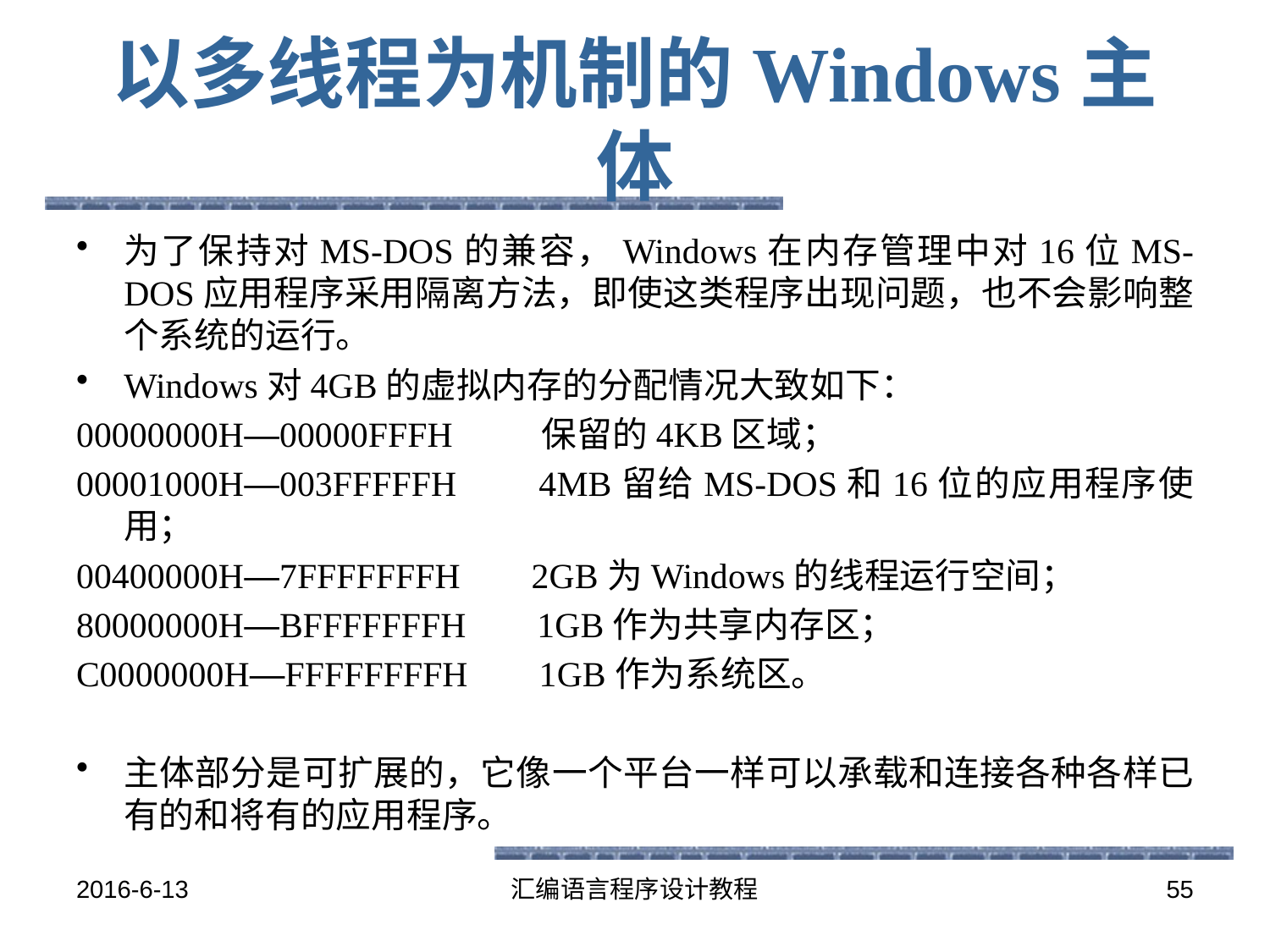

# 以多线程为机制的Windows主体
为了保持对MS-DOS的兼容，Windows在内存管理中对16位MS-DOS应用程序采用隔离方法，即使这类程序出现问题，也不会影响整个系统的运行。
Windows对4GB的虚拟内存的分配情况大致如下：
00000000H—00000FFFH         保留的4KB区域；
00001000H—003FFFFFH        4MB留给MS-DOS和16位的应用程序使用；
00400000H—7FFFFFFFH        2GB为Windows的线程运行空间；
80000000H—BFFFFFFFH        1GB作为共享内存区；
C0000000H—FFFFFFFFH        1GB作为系统区。

主体部分是可扩展的，它像一个平台一样可以承载和连接各种各样已有的和将有的应用程序。
2016-6-13
汇编语言程序设计教程
55